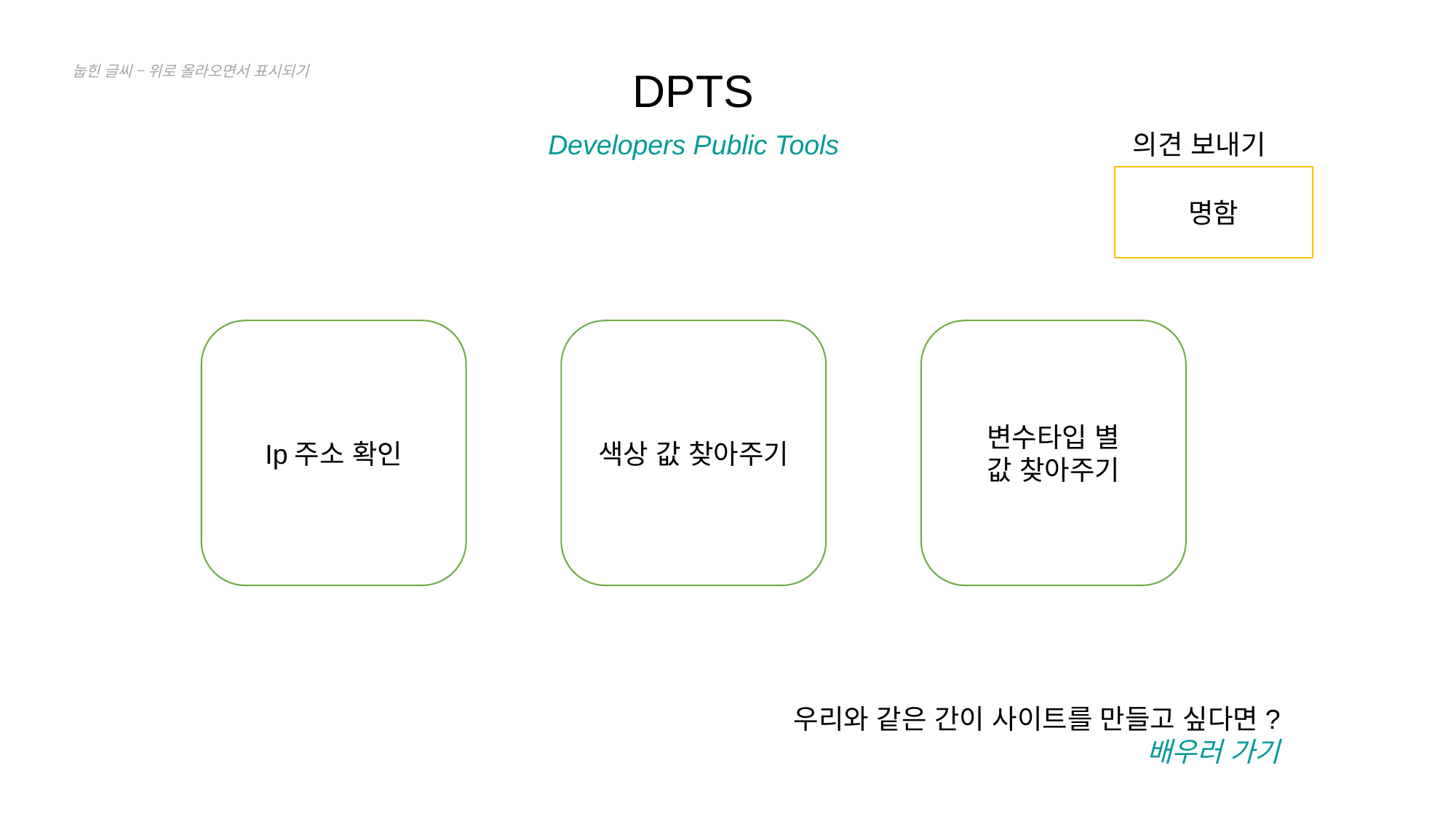

눕힌 글씨 – 위로 올라오면서 표시되기

DPTS
Developers Public Tools
의견 보내기
명함
Ip주소 확인
색상 값 찾아주기
변수타입 별
값 찾아주기
우리와 같은 간이 사이트를 만들고 싶다면?
배우러 가기